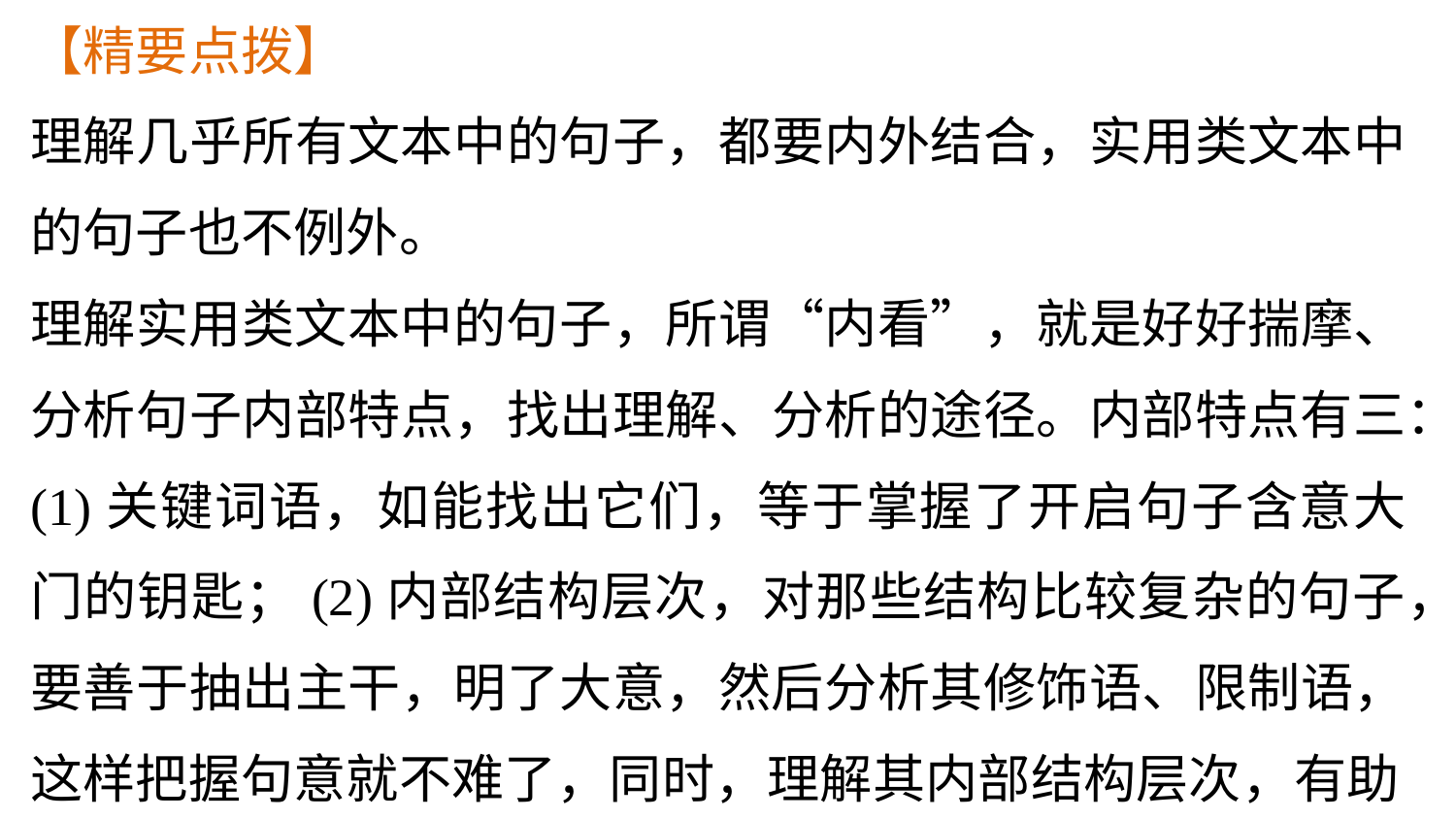

【精要点拨】
理解几乎所有文本中的句子，都要内外结合，实用类文本中的句子也不例外。
理解实用类文本中的句子，所谓“内看”，就是好好揣摩、分析句子内部特点，找出理解、分析的途径。内部特点有三：(1)关键词语，如能找出它们，等于掌握了开启句子含意大门的钥匙；(2)内部结构层次，对那些结构比较复杂的句子，要善于抽出主干，明了大意，然后分析其修饰语、限制语，这样把握句意就不难了，同时，理解其内部结构层次，有助